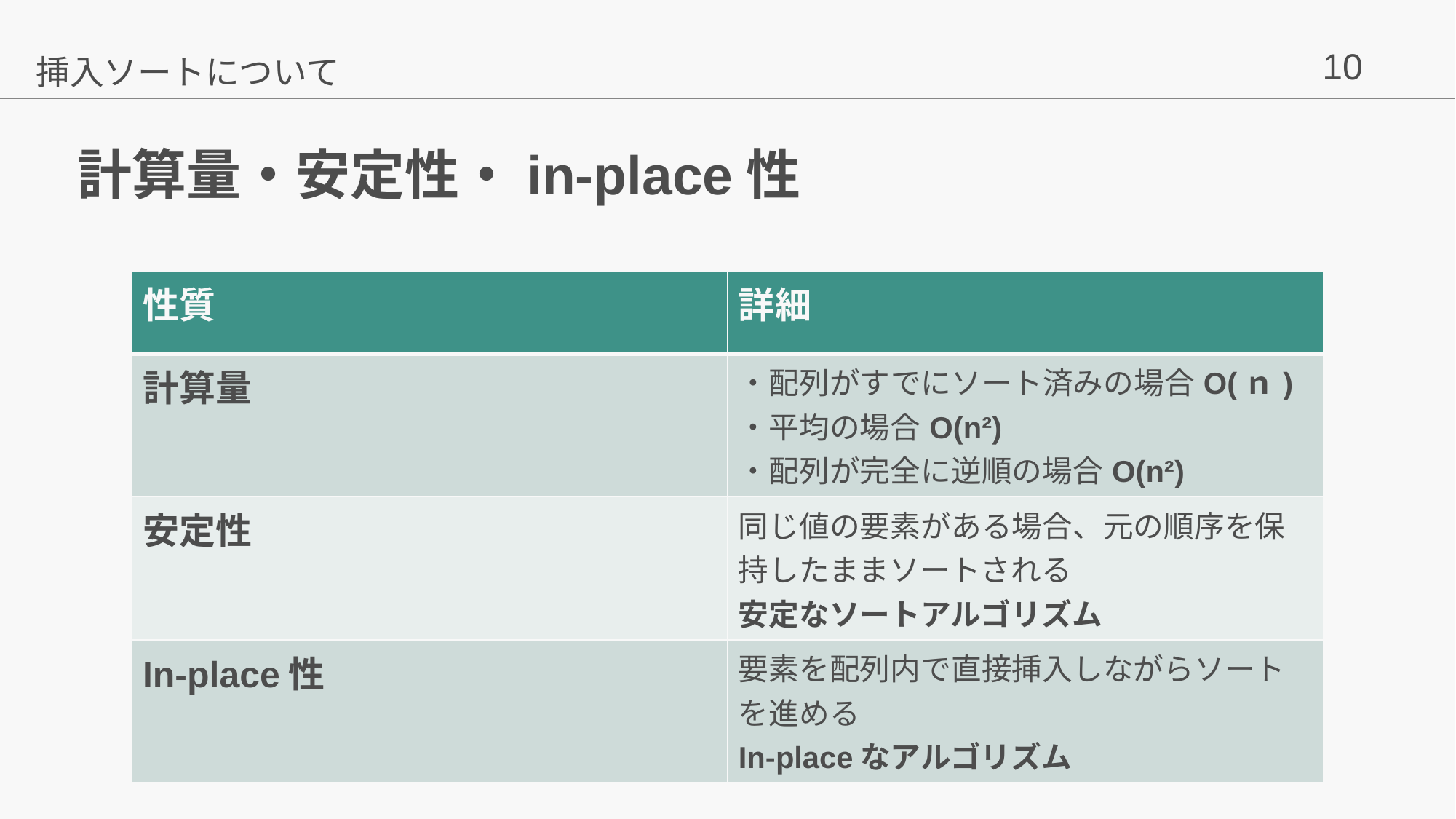

挿入ソートについて

# 計算量・安定性・in-place性

| 性質 | 詳細 |
| --- | --- |
| 計算量 | ・配列がすでにソート済みの場合O(ｎ) ・平均の場合O(n²) ・配列が完全に逆順の場合O(n²) |
| 安定性 | 同じ値の要素がある場合、元の順序を保持したままソートされる 安定なソートアルゴリズム |
| In-place性 | 要素を配列内で直接挿入しながらソートを進める In-placeなアルゴリズム |